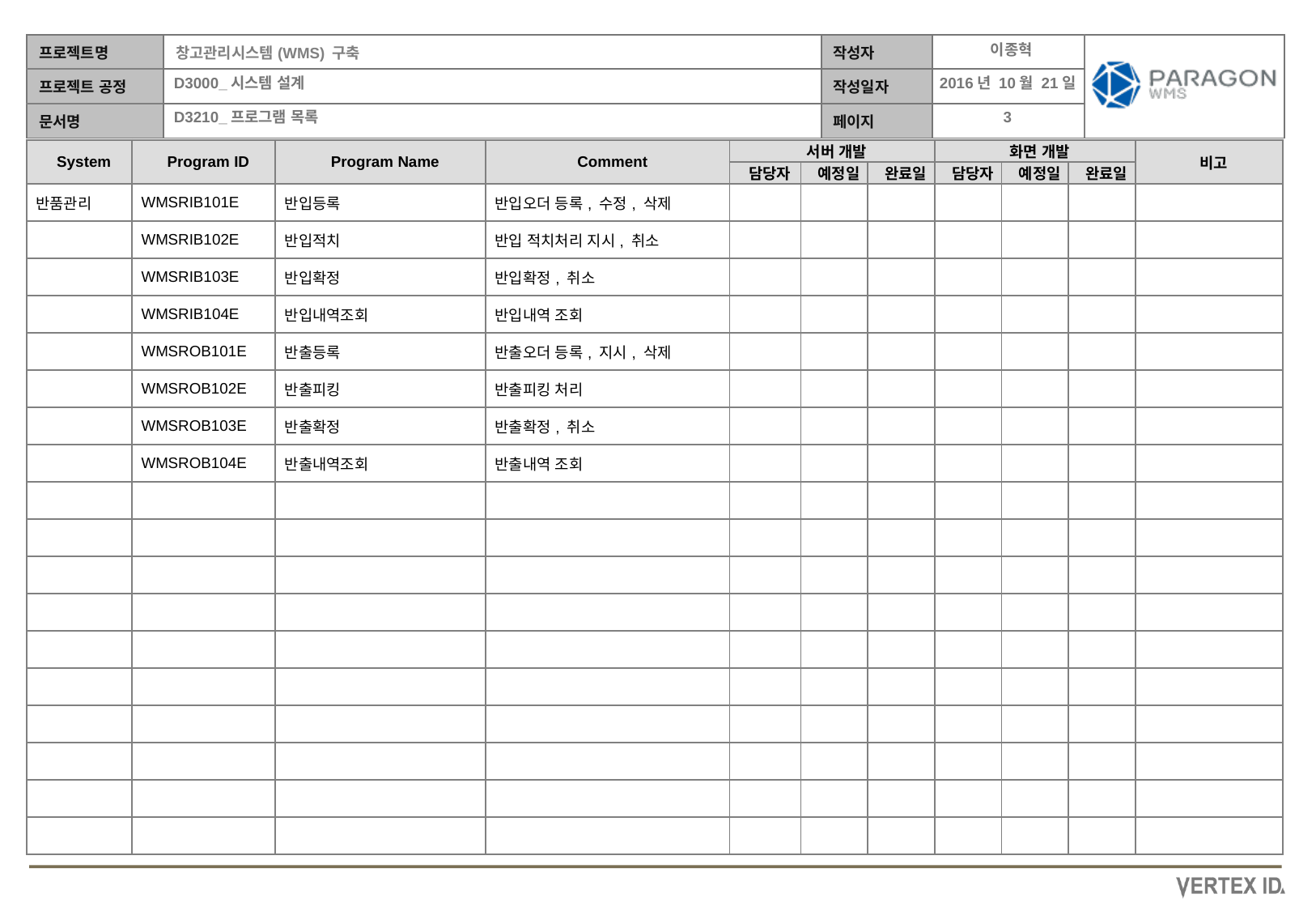

이종혁
2016년 10월 21일
| System | Program ID | Program Name | Comment | 서버 개발 |  |  | 화면 개발 |  |  | 비고 |
| --- | --- | --- | --- | --- | --- | --- | --- | --- | --- | --- |
|  |  |  |  | 담당자 | 예정일 | 완료일 | 담당자 | 예정일 | 완료일 |  |
| 반품관리 | WMSRIB101E | 반입등록 | 반입오더 등록, 수정, 삭제 |  |  |  |  |  |  |  |
|  | WMSRIB102E | 반입적치 | 반입 적치처리 지시, 취소 |  |  |  |  |  |  |  |
|  | WMSRIB103E | 반입확정 | 반입확정, 취소 |  |  |  |  |  |  |  |
|  | WMSRIB104E | 반입내역조회 | 반입내역 조회 |  |  |  |  |  |  |  |
|  | WMSROB101E | 반출등록 | 반출오더 등록, 지시, 삭제 |  |  |  |  |  |  |  |
|  | WMSROB102E | 반출피킹 | 반출피킹 처리 |  |  |  |  |  |  |  |
|  | WMSROB103E | 반출확정 | 반출확정, 취소 |  |  |  |  |  |  |  |
|  | WMSROB104E | 반출내역조회 | 반출내역 조회 |  |  |  |  |  |  |  |
|  |  |  |  |  |  |  |  |  |  |  |
|  |  |  |  |  |  |  |  |  |  |  |
|  |  |  |  |  |  |  |  |  |  |  |
|  |  |  |  |  |  |  |  |  |  |  |
|  |  |  |  |  |  |  |  |  |  |  |
|  |  |  |  |  |  |  |  |  |  |  |
|  |  |  |  |  |  |  |  |  |  |  |
|  |  |  |  |  |  |  |  |  |  |  |
|  |  |  |  |  |  |  |  |  |  |  |
|  |  |  |  |  |  |  |  |  |  |  |